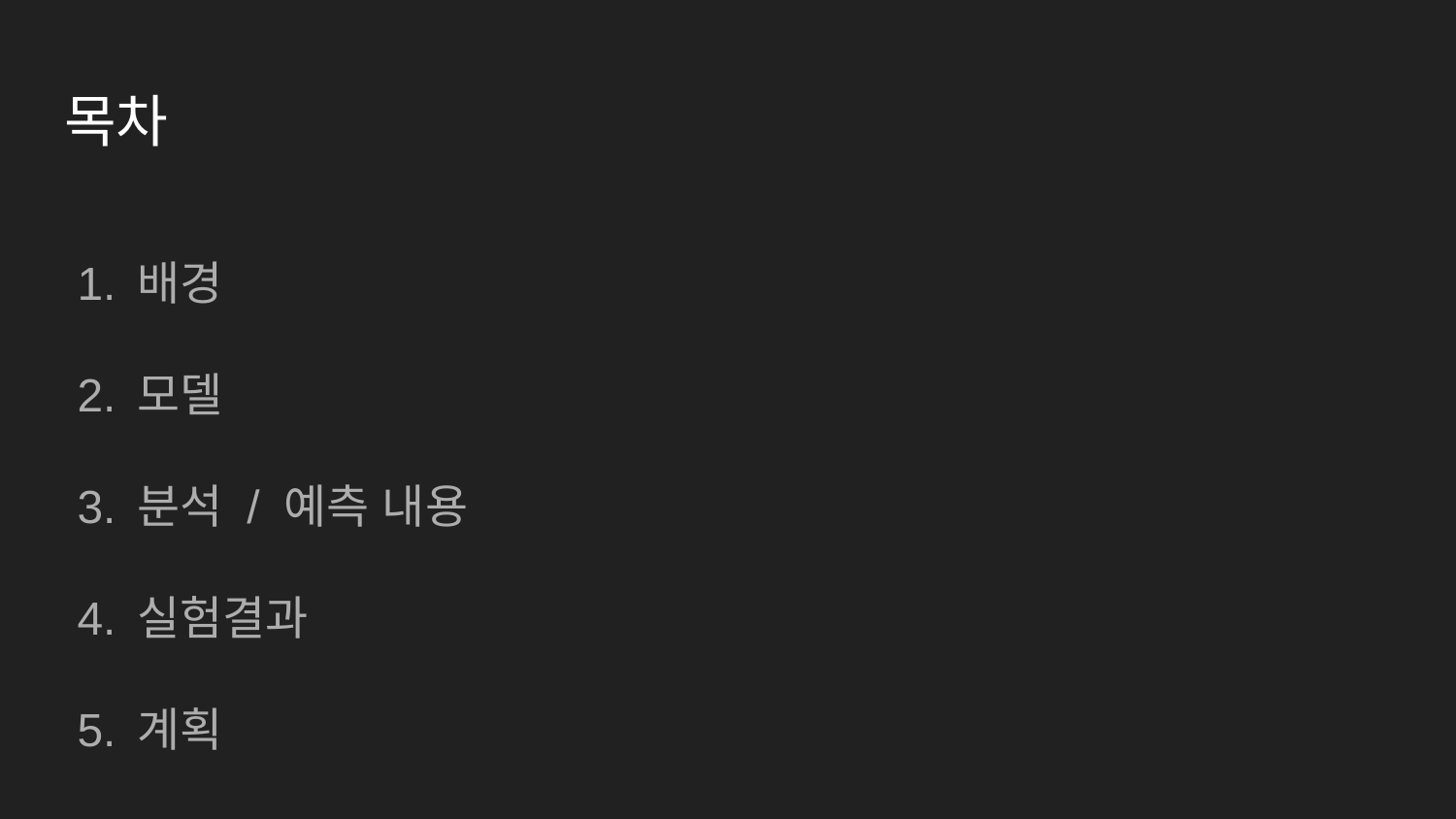

# 목차
배경
모델
분석 / 예측 내용
실험결과
계획